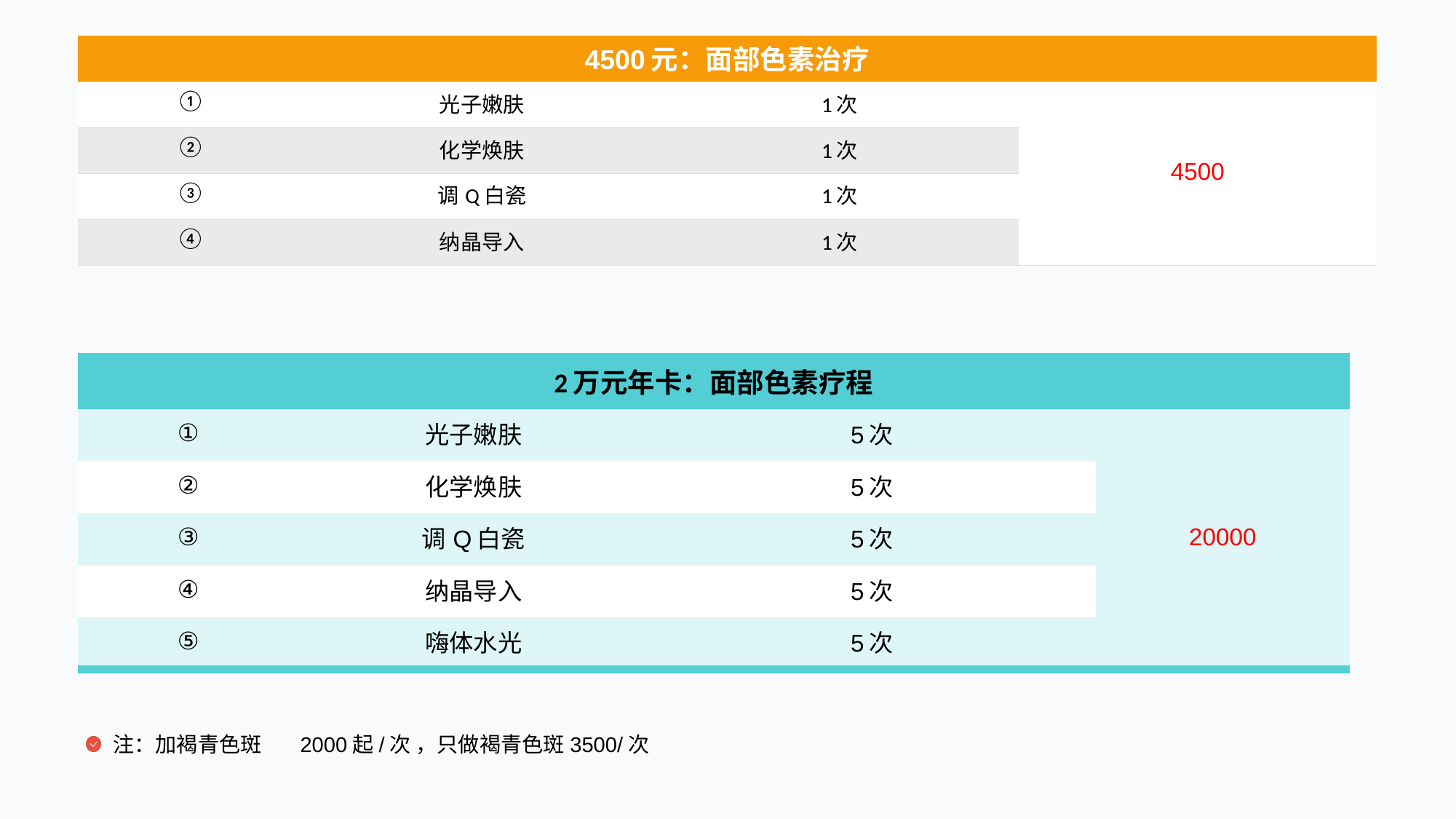

| 4500元：面部色素治疗 |  |  |  |
| --- | --- | --- | --- |
| ① | 光子嫩肤 | 1次 | 4500 |
| ② | 化学焕肤 | 1次 |  |
| ③ | 调Q白瓷 | 1次 |  |
| ④ | 纳晶导入 | 1次 |  |
| 2万元年卡：面部色素疗程 |  |  |  |
| --- | --- | --- | --- |
| ① | 光子嫩肤 | 5次 | 20000 |
| ② | 化学焕肤 | 5次 |  |
| ③ | 调Q白瓷 | 5次 |  |
| ④ | 纳晶导入 | 5次 |  |
| ⑤ | 嗨体水光 | 5次 |  |

 注：加褐青色斑       2000起/次 ，只做褐青色斑3500/次